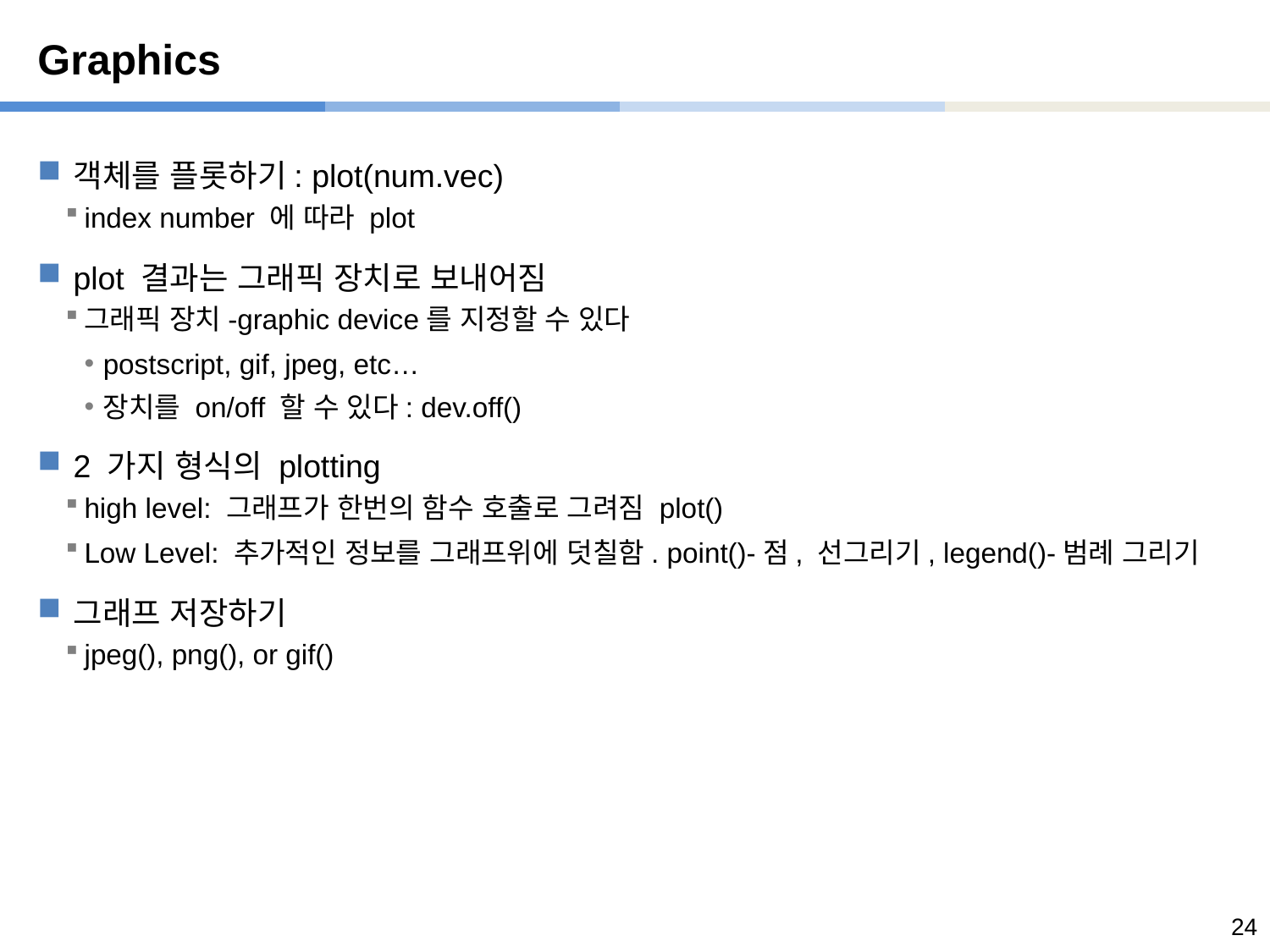

# Graphics
객체를 플롯하기: plot(num.vec)
index number 에 따라 plot
plot 결과는 그래픽 장치로 보내어짐
그래픽 장치-graphic device를 지정할 수 있다
postscript, gif, jpeg, etc…
장치를 on/off 할 수 있다: dev.off()
2 가지 형식의 plotting
high level: 그래프가 한번의 함수 호출로 그려짐 plot()
Low Level: 추가적인 정보를 그래프위에 덧칠함. point()-점, 선그리기, legend()-범례 그리기
그래프 저장하기
jpeg(), png(), or gif()